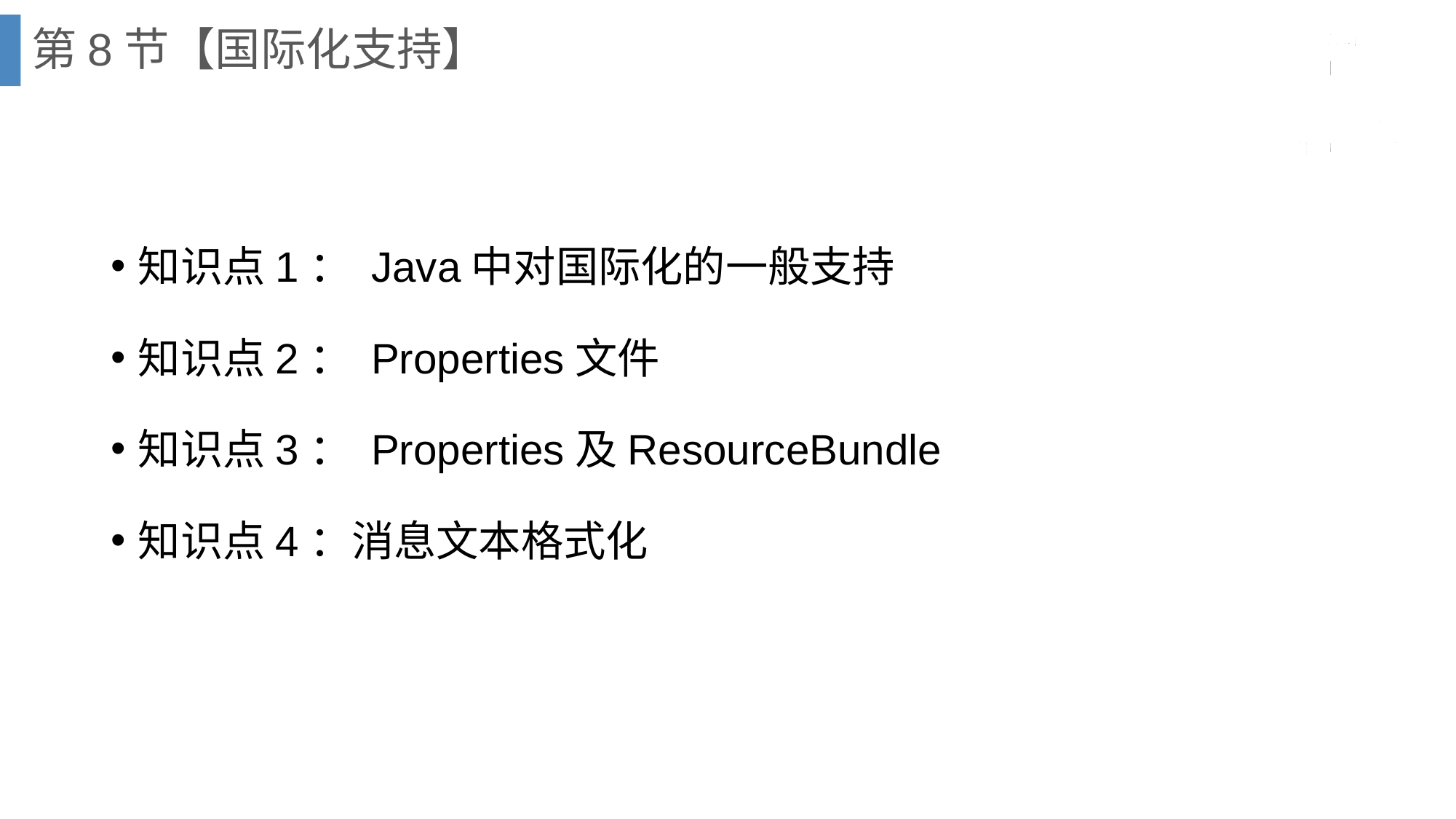

# 第8节【国际化支持】
知识点1： Java中对国际化的一般支持
知识点2： Properties文件
知识点3： Properties及ResourceBundle
知识点4：消息文本格式化